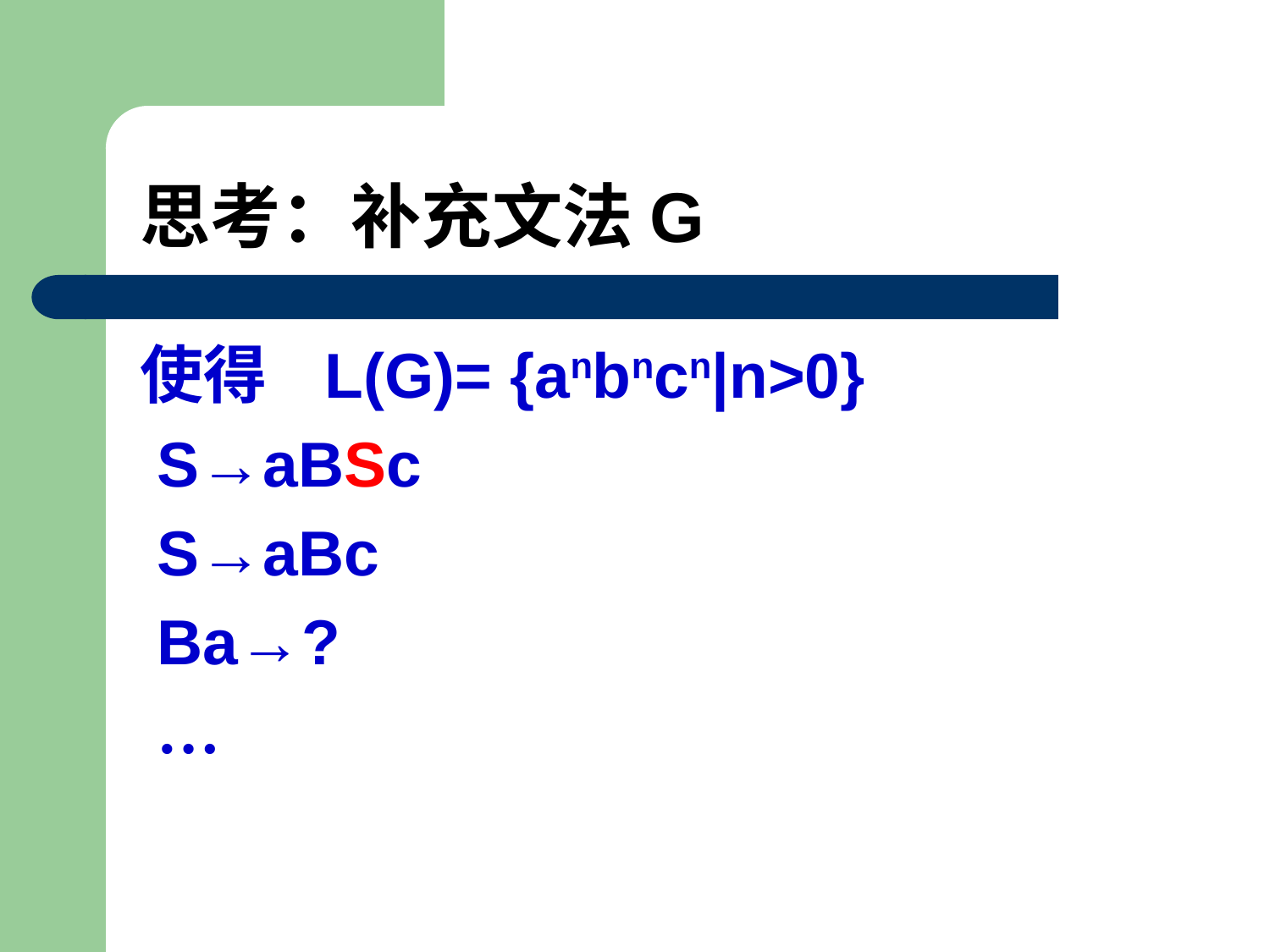

# 思考：补充文法G
使得   L(G)= {anbncn|n>0}
 S→aBSc
 S→aBc
 Ba→?
 …